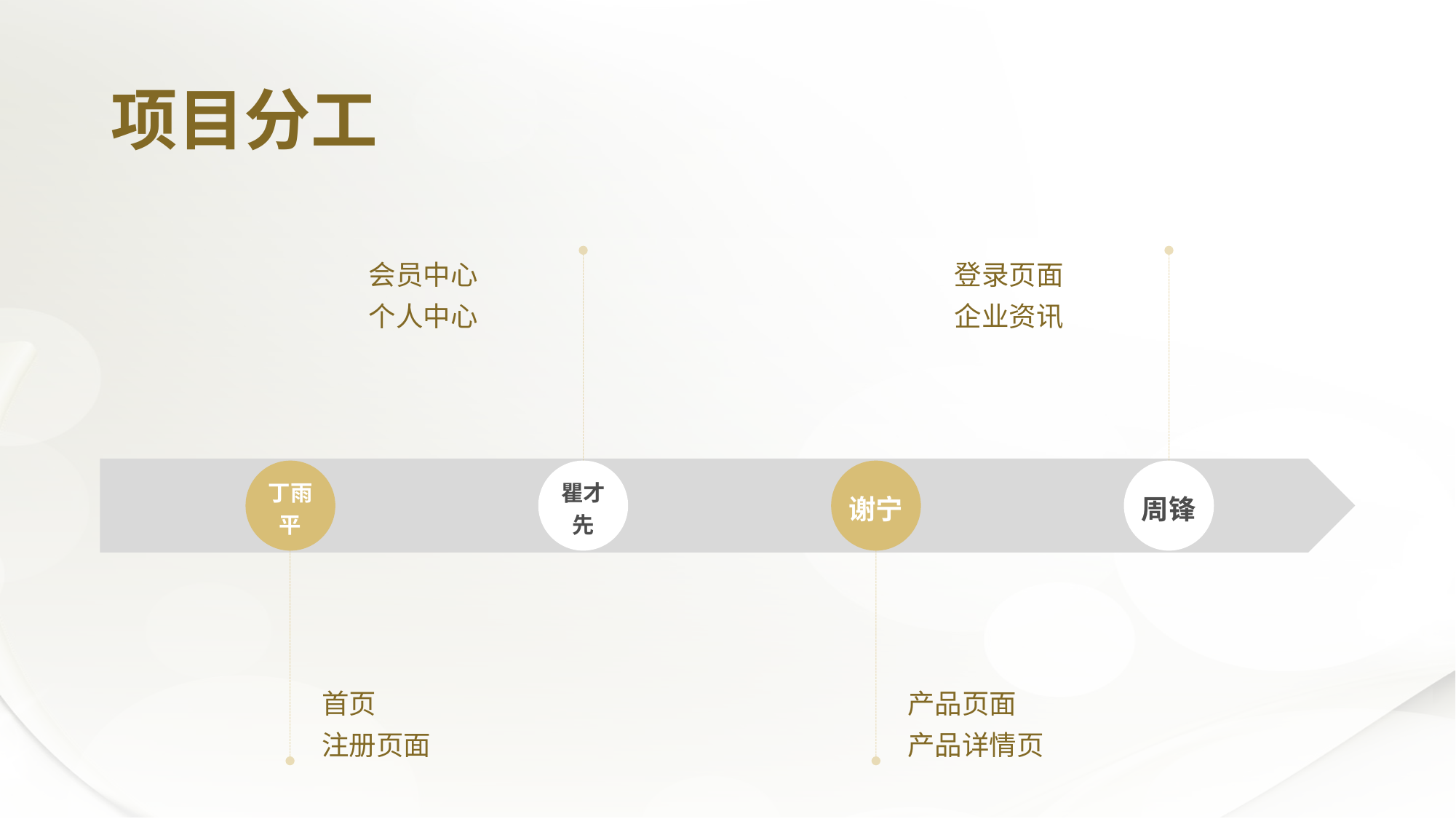

项目分工
瞿才先
周锋
会员中心
个人中心
登录页面
企业资讯

丁雨平
谢宁
首页
注册页面
产品页面
产品详情页